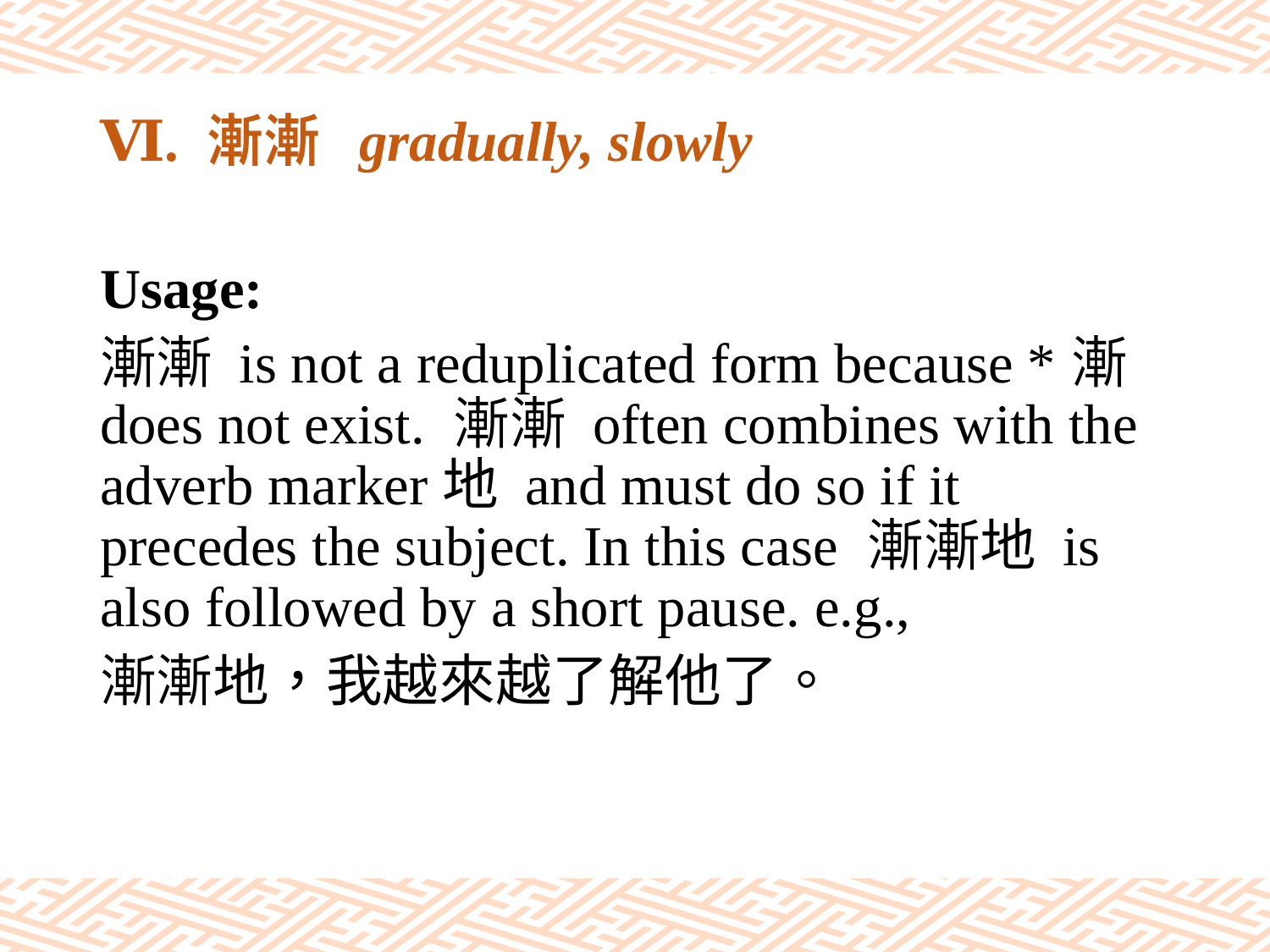

# Ⅵ. 漸漸  gradually, slowly
Usage:
漸漸 is not a reduplicated form because *漸does not exist. 漸漸 often combines with the adverb marker地 and must do so if it precedes the subject. In this case 漸漸地 is also followed by a short pause. e.g.,
漸漸地，我越來越了解他了。